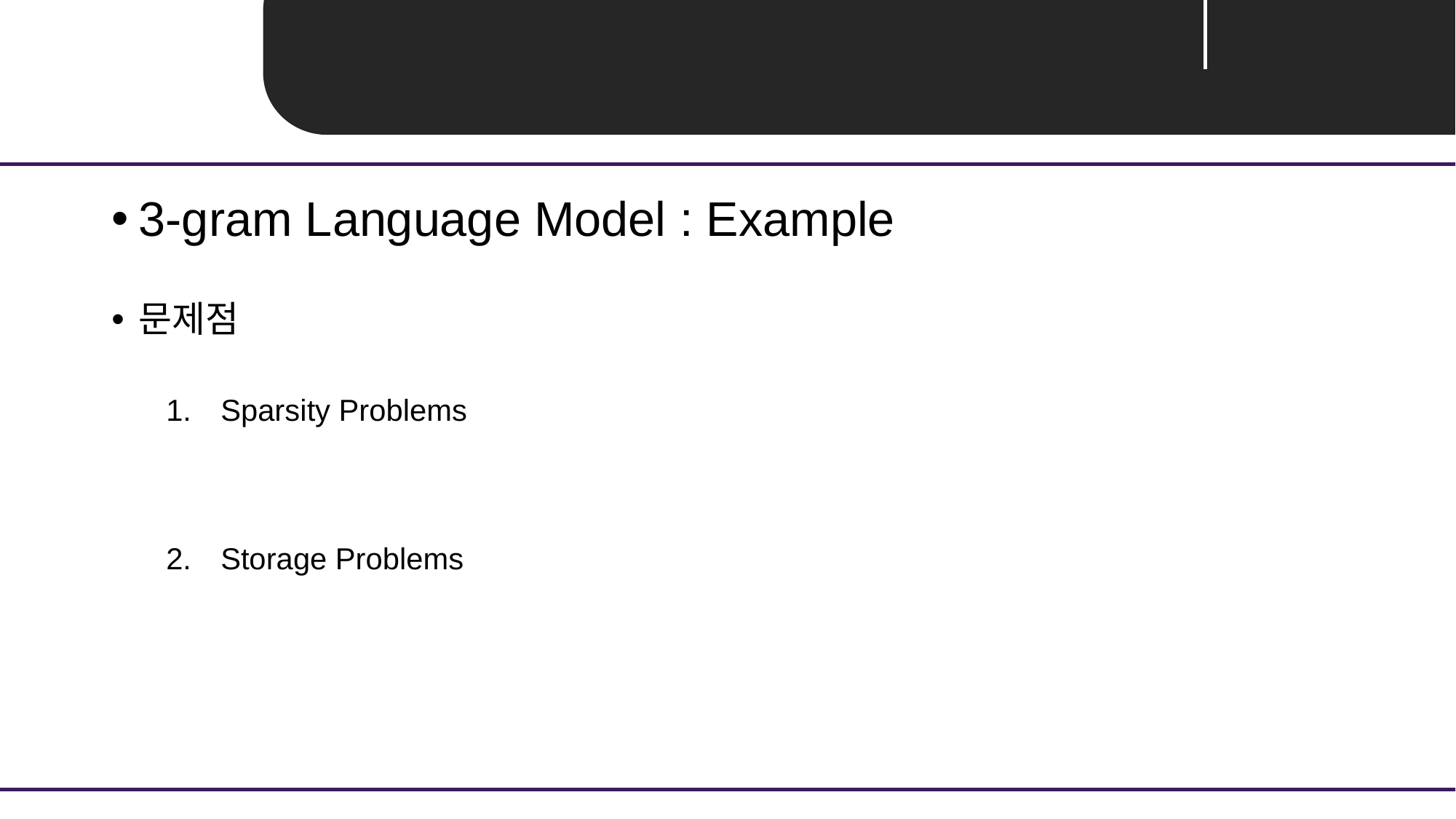

Unit  01 ㅣ  자연어처리 개요
3-gram Language Model : Example

문제점

Sparsity Problems

Storage Problems